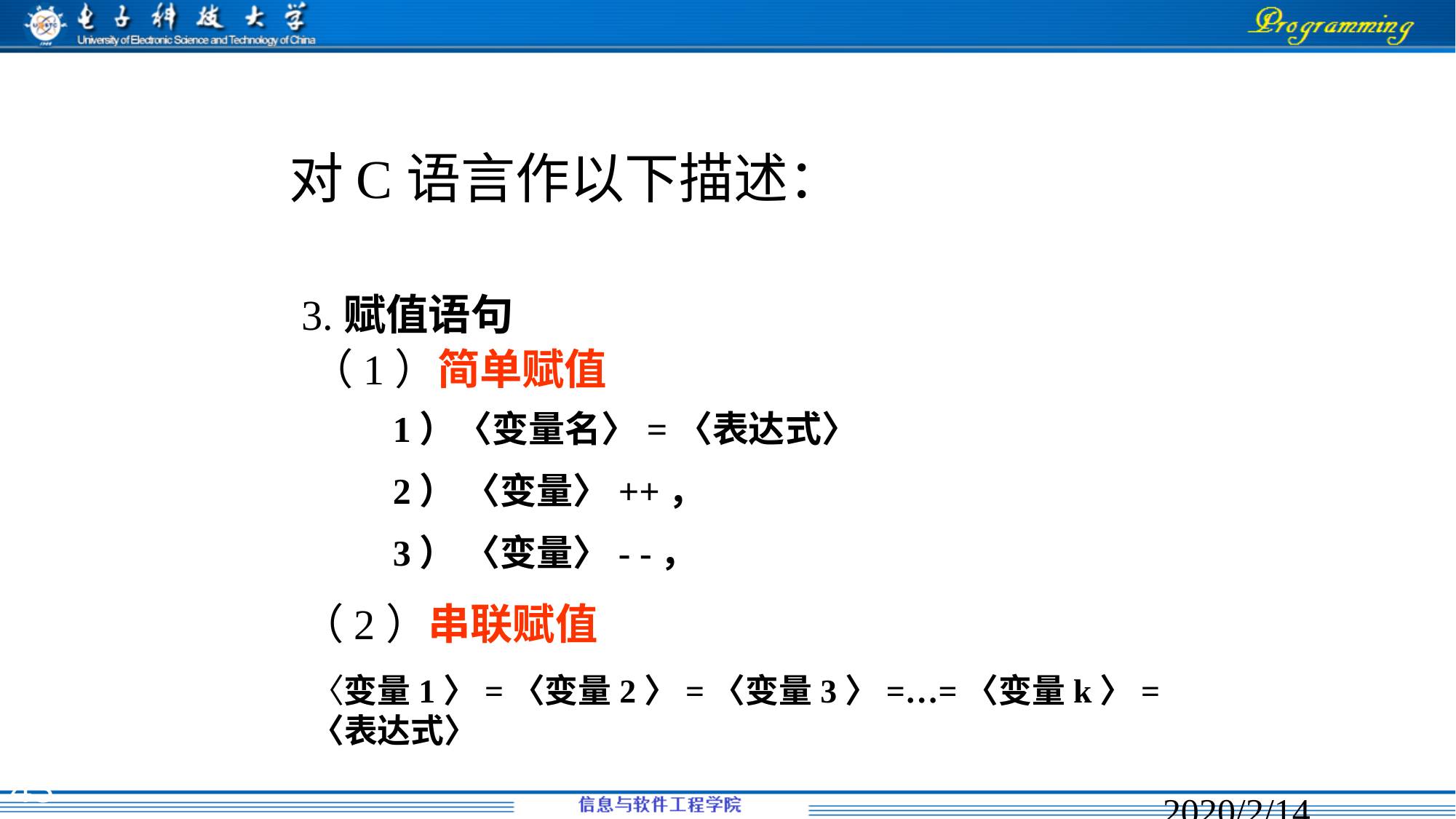

对C语言作以下描述：
3.赋值语句
（1）简单赋值
          1）〈变量名〉=〈表达式〉
          2） 〈变量〉++，
          3） 〈变量〉- -，
（2）串联赋值
〈变量1〉=〈变量2〉=〈变量3〉=…=〈变量k〉=〈表达式〉
43
2020/2/14